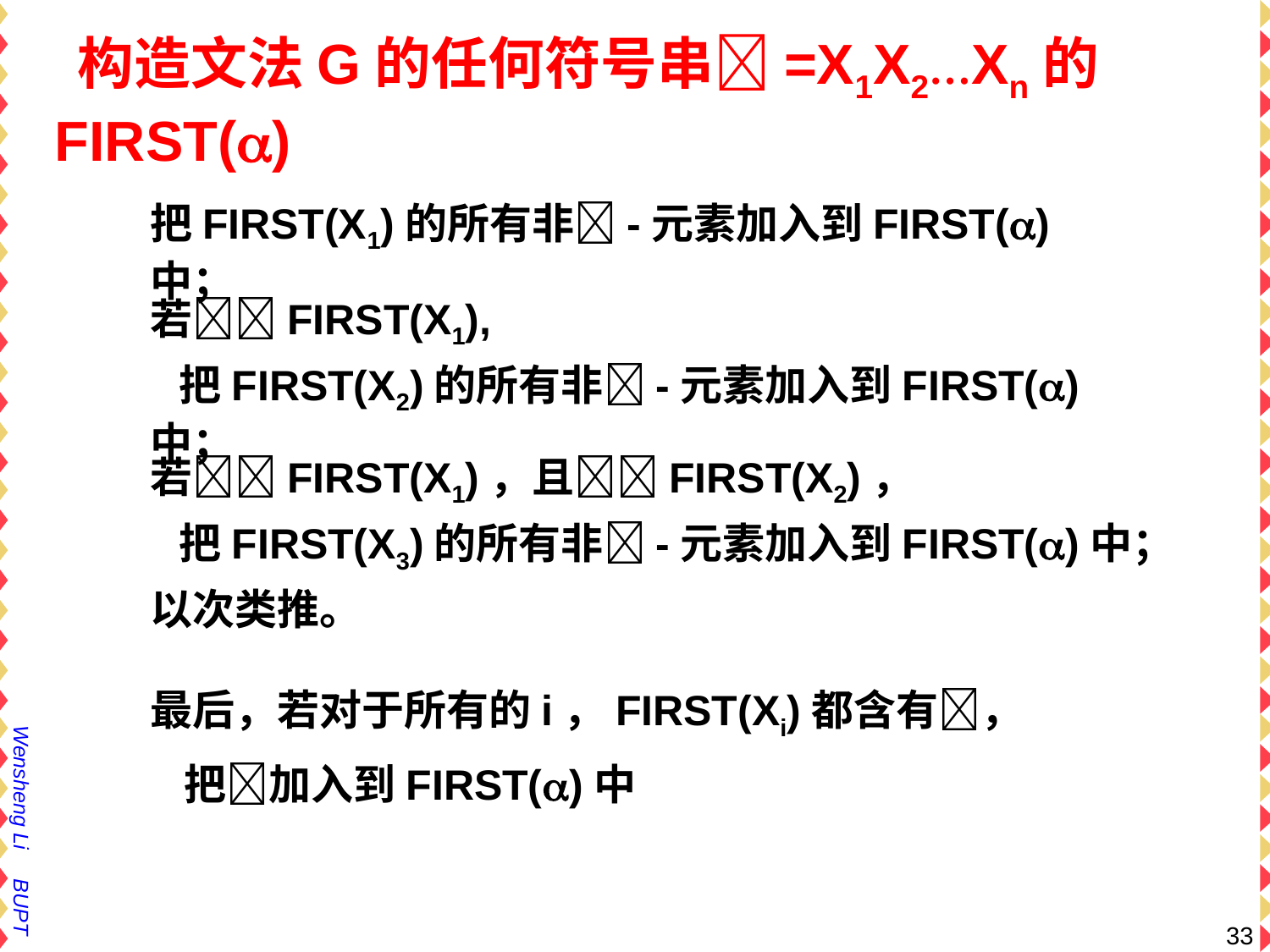

构造文法G的任何符号串α=X1X2…Xn的FIRST(α)
把FIRST(X1)的所有非ε-元素加入到FIRST(α)中；
若ε∈FIRST(X1),
  把FIRST(X2)的所有非ε-元素加入到FIRST(α)中；
若ε∈FIRST(X1)，且ε∈FIRST(X2)，
  把FIRST(X3)的所有非ε-元素加入到FIRST(α)中；
以次类推。
最后，若对于所有的i，FIRST(Xi)都含有ε，
  把ε加入到FIRST(α)中
33